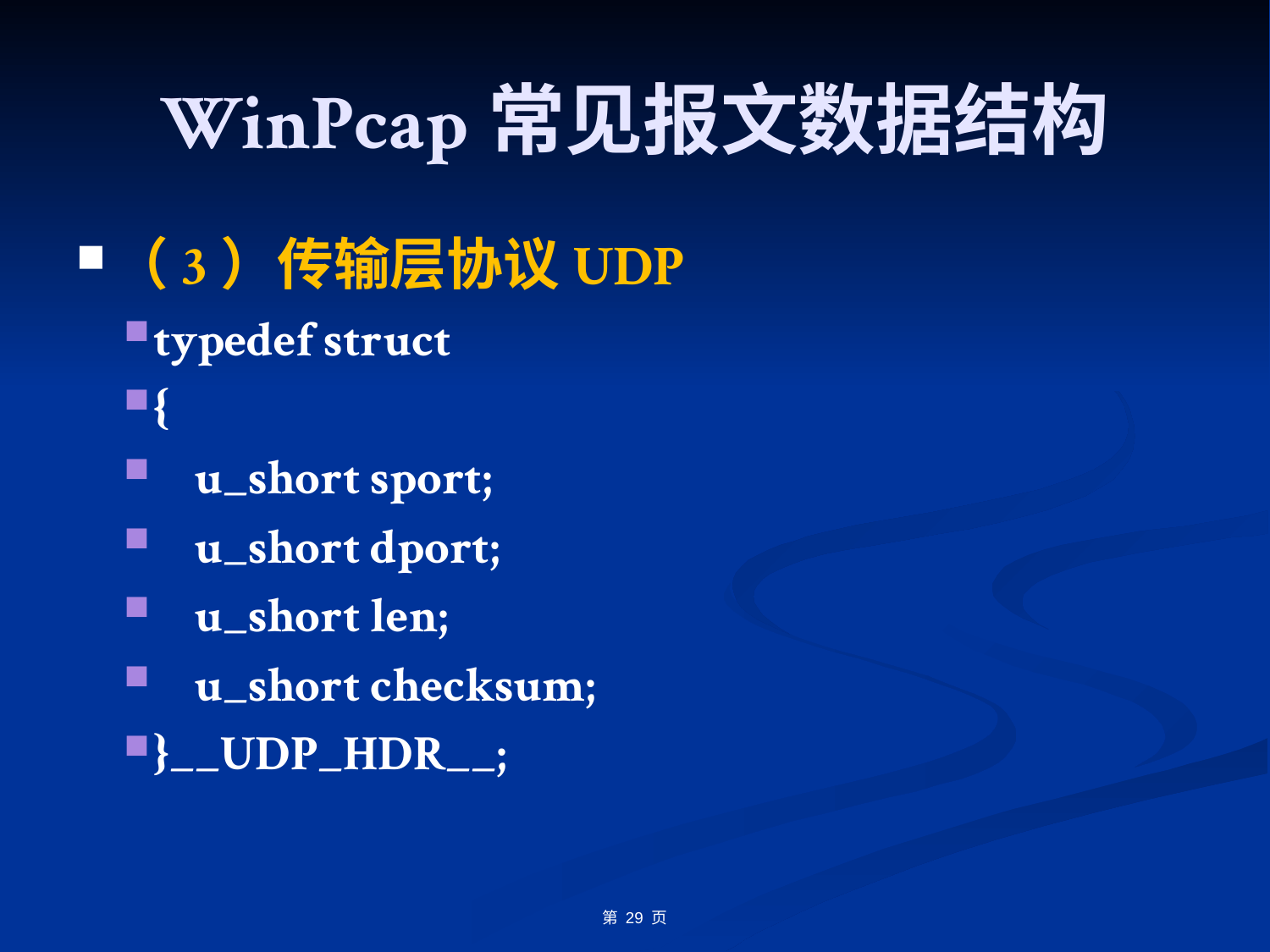

# WinPcap常见报文数据结构
（3）传输层协议UDP
typedef struct
{
    u_short sport;
    u_short dport;
    u_short len;
    u_short checksum;
}__UDP_HDR__;

第 29 页